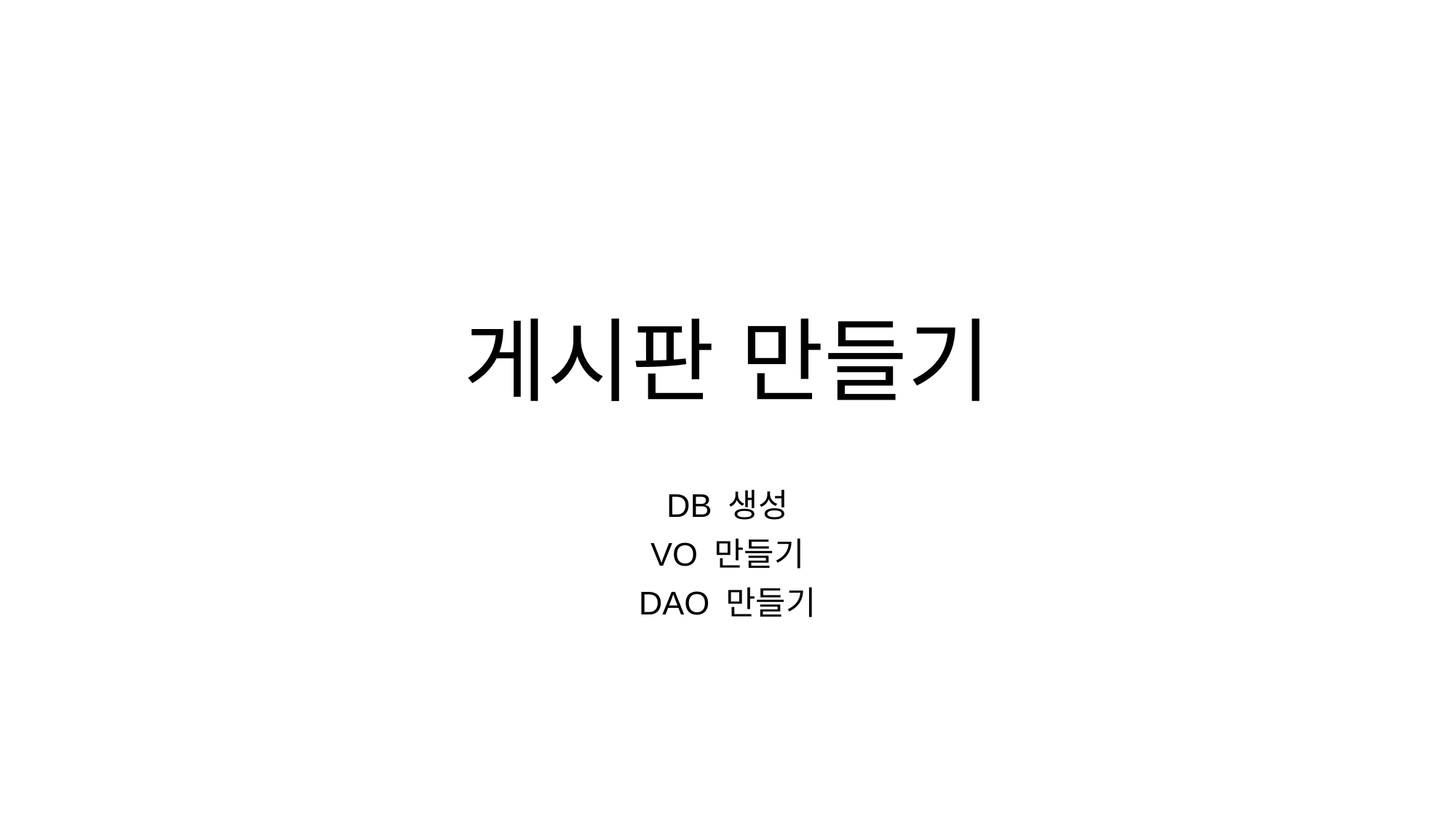

# 게시판 만들기

DB 생성
VO 만들기
DAO 만들기